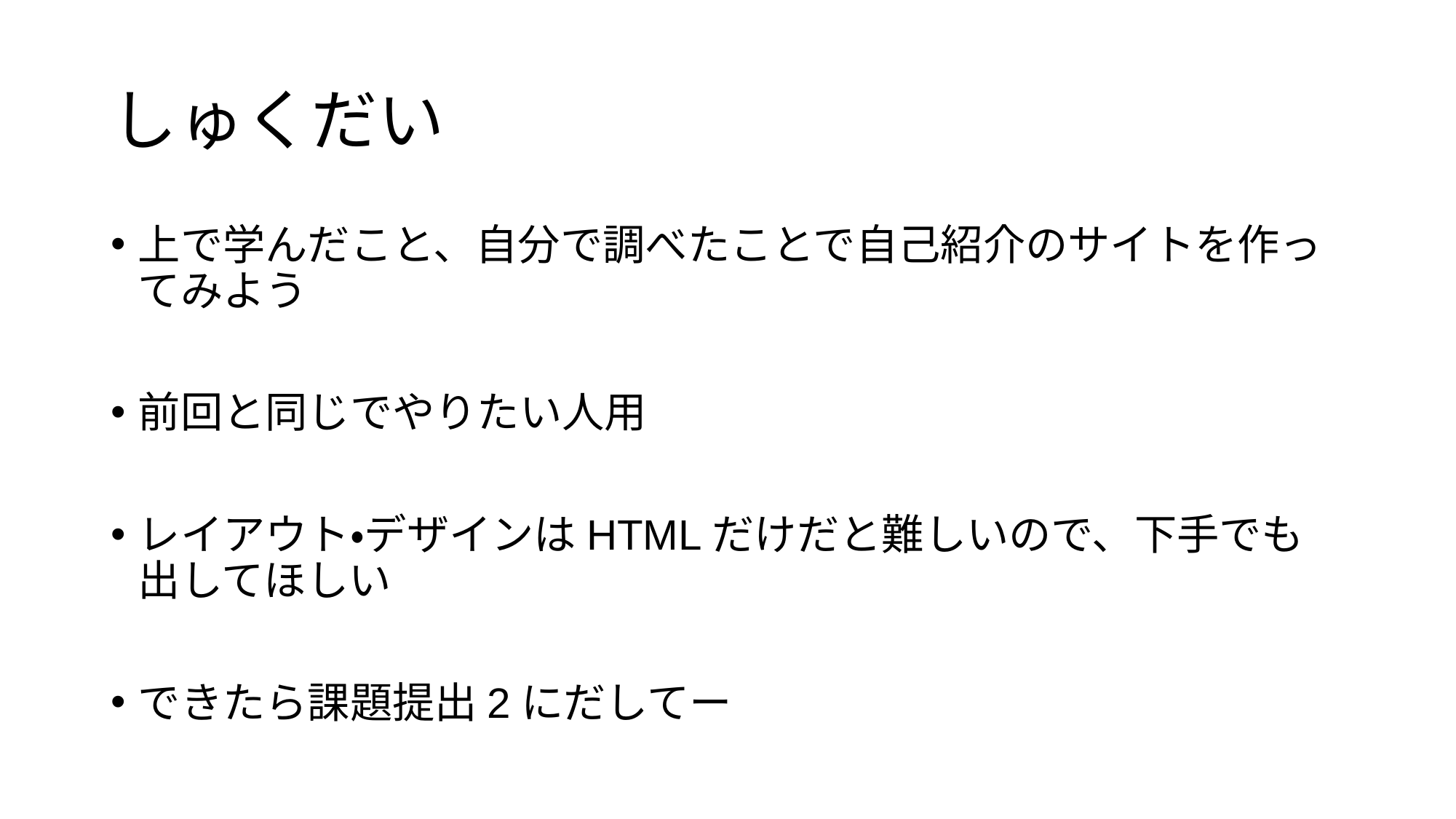

# しゅくだい
上で学んだこと、自分で調べたことで自己紹介のサイトを作ってみよう

前回と同じでやりたい人用

レイアウト・デザインはHTMLだけだと難しいので、下手でも出してほしい

できたら課題提出2にだしてー